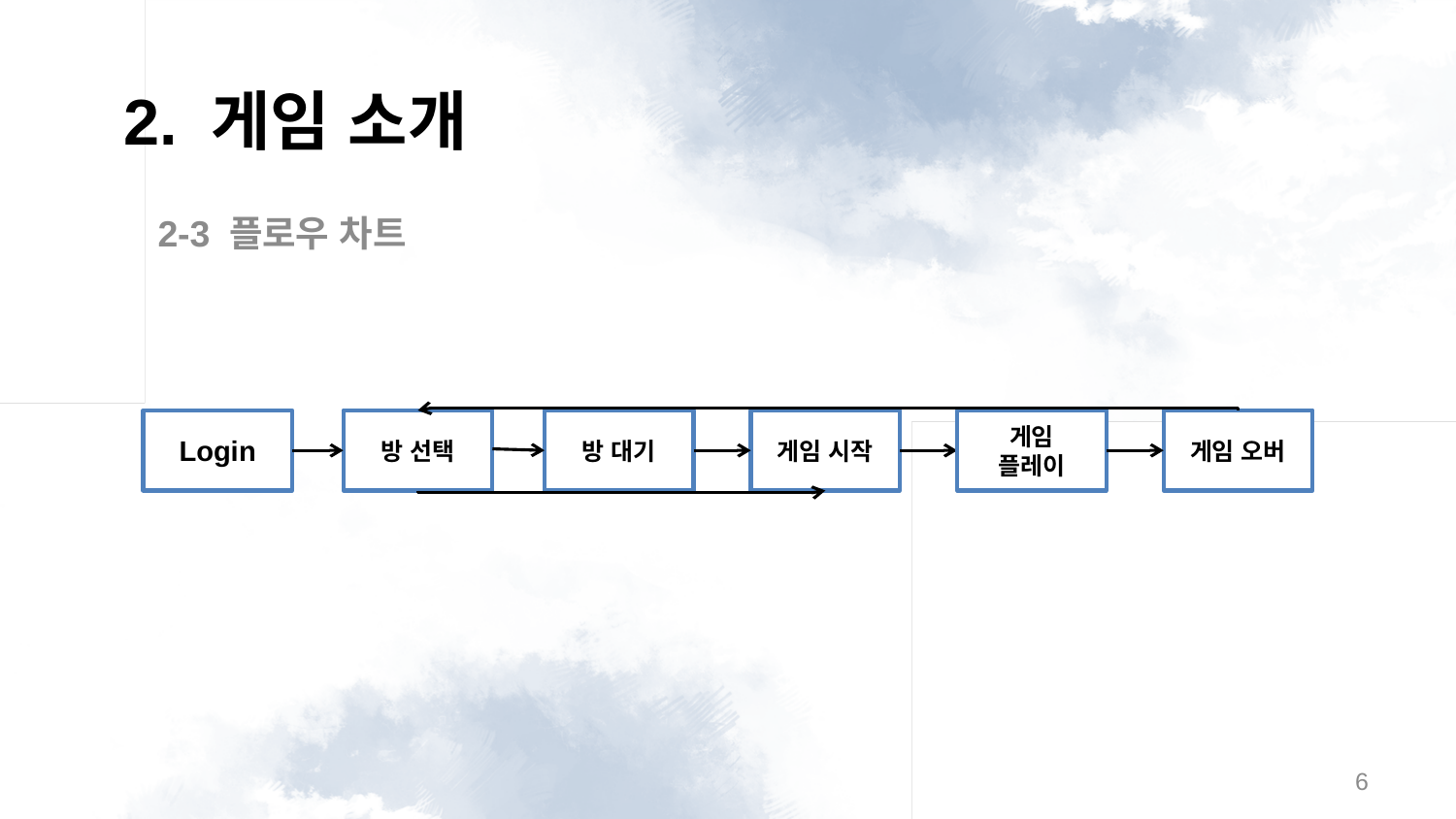

# 2. 게임 소개
2-3 플로우 차트
Login
방 선택
방 대기
게임 시작
게임
플레이
게임 오버
6